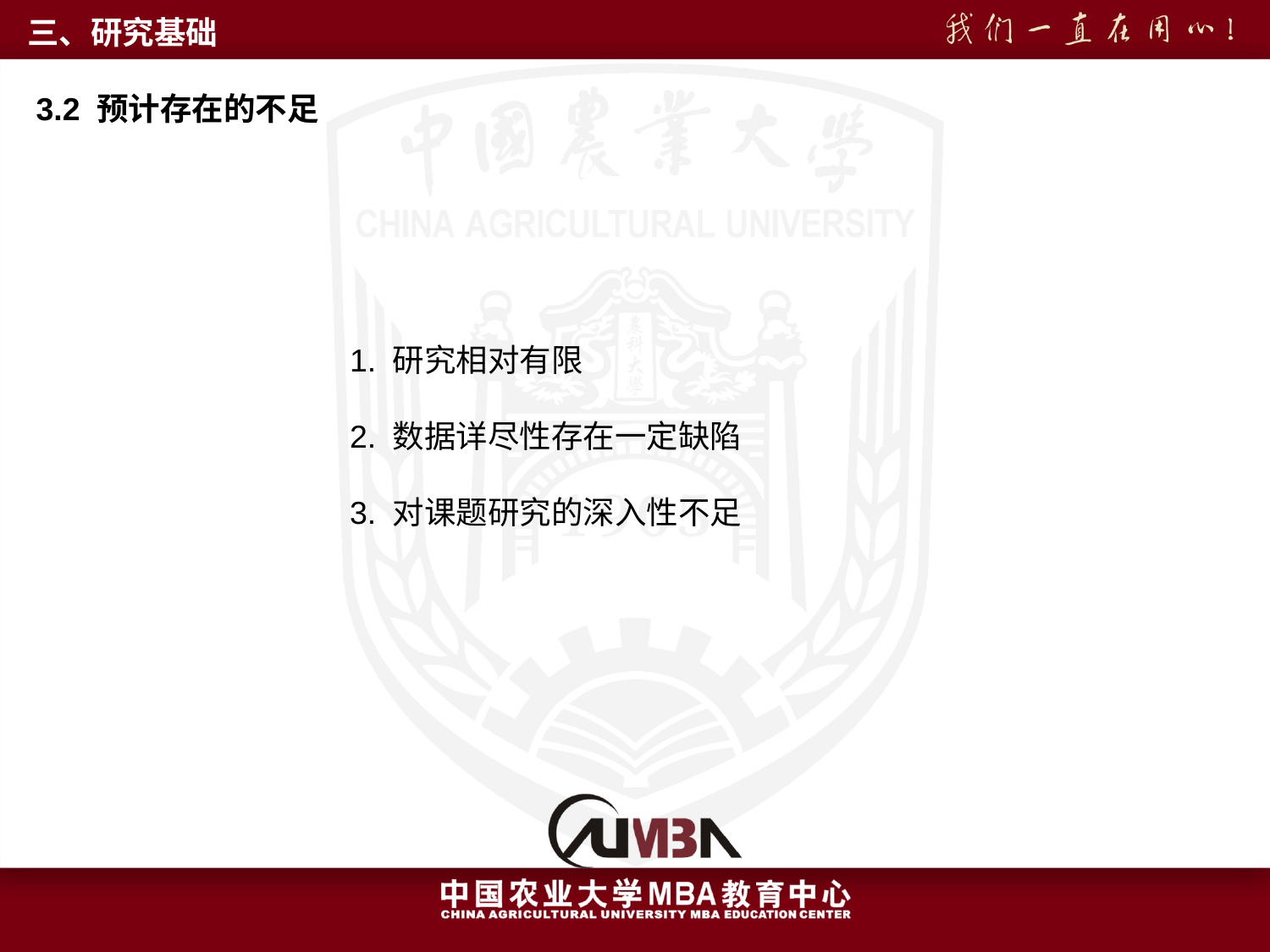

三、研究基础
3.2 预计存在的不足
1. 研究相对有限
2. 数据详尽性存在一定缺陷
3. 对课题研究的深入性不足